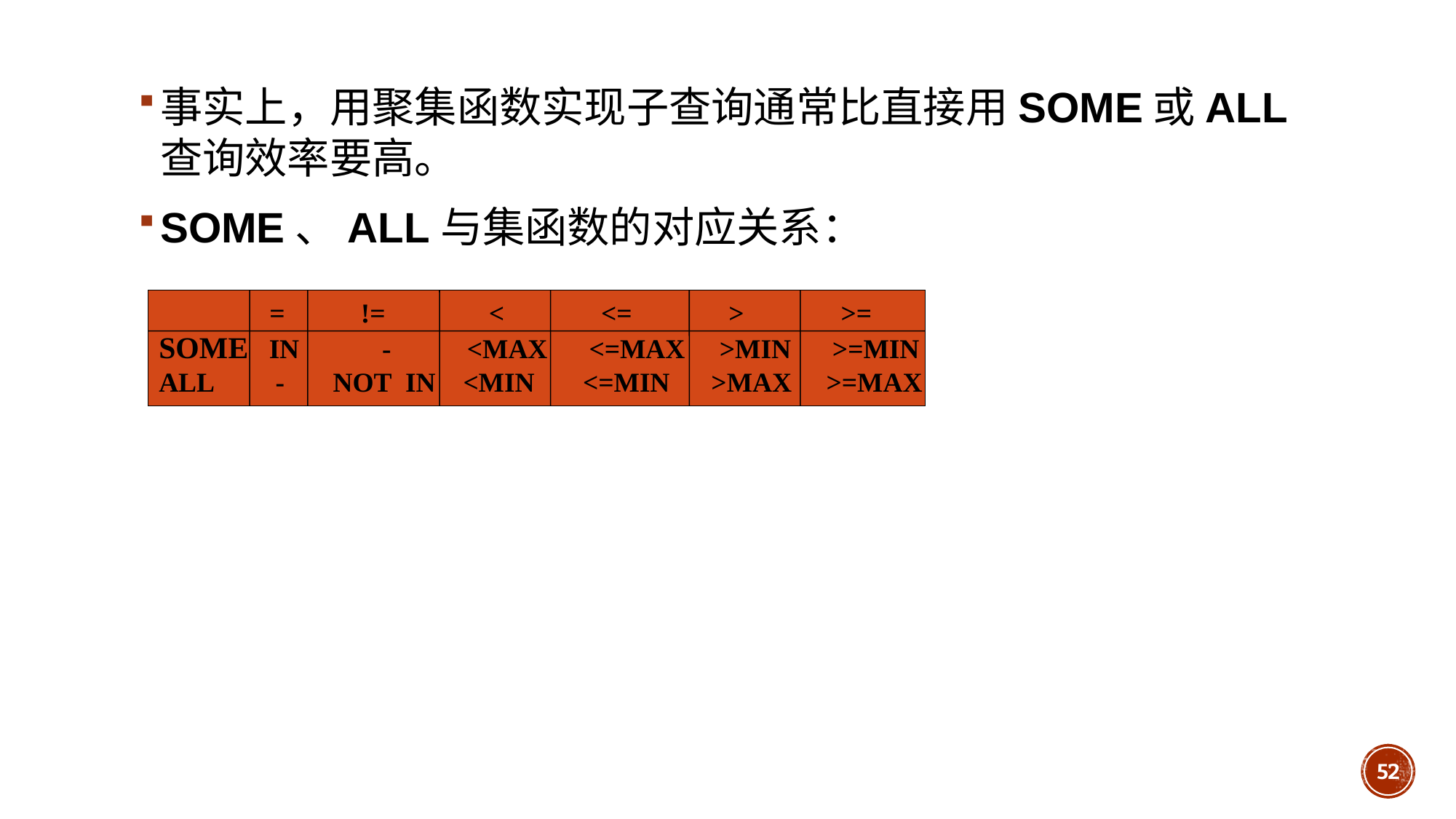

事实上，用聚集函数实现子查询通常比直接用SOME或ALL查询效率要高。
SOME、ALL与集函数的对应关系：

                =           !=               <              <=              >              >=
SOME   IN            -           <MAX      <=MAX     >MIN      >=MIN
ALL         -       NOT  IN    <MIN       <=MIN      >MAX     >=MAX

52